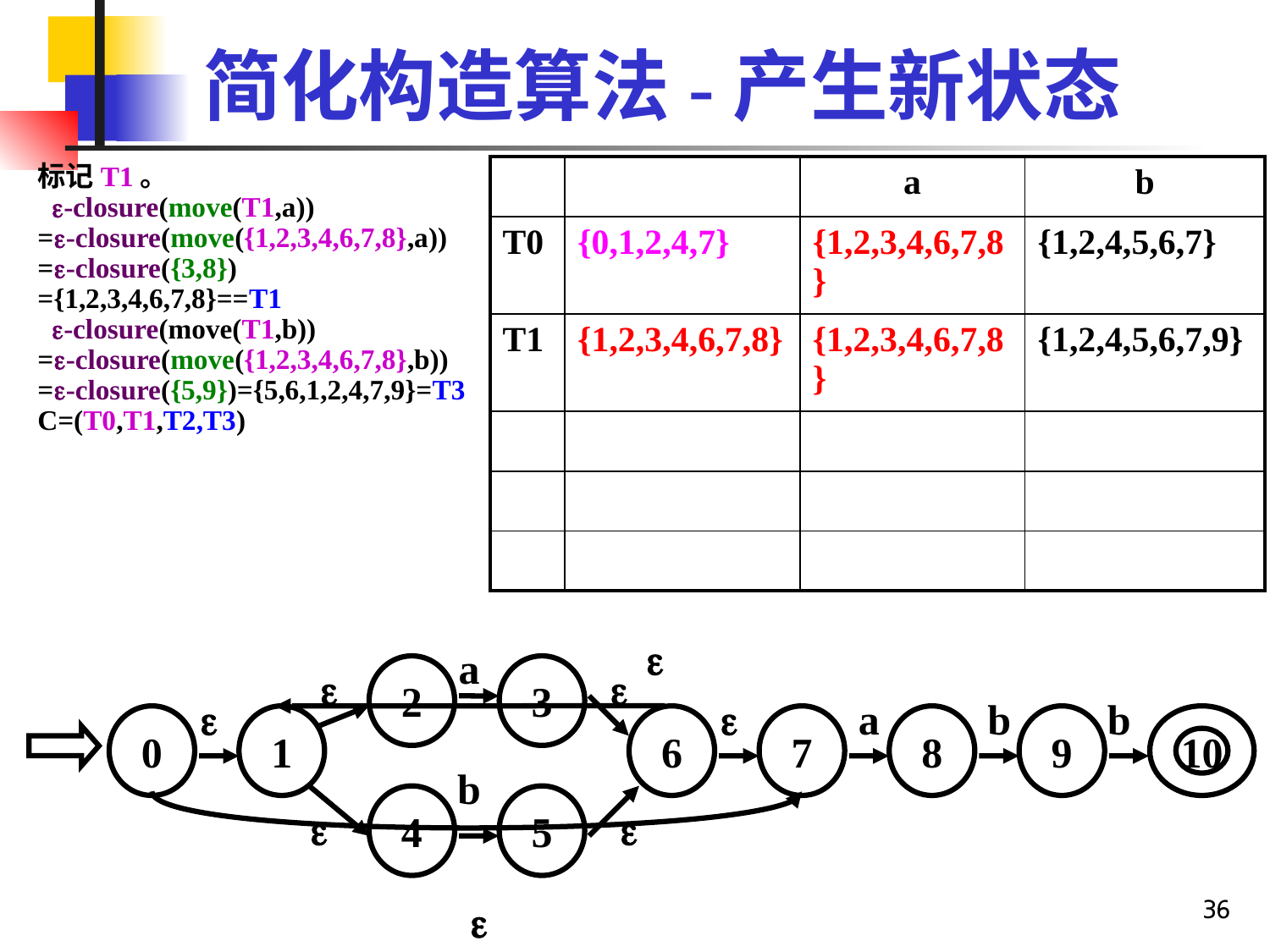

# 简化构造算法-产生新状态
标记T1。
  ε-closure(move(T1,a))
=ε-closure(move({1,2,3,4,6,7,8},a))
=ε-closure({3,8})
={1,2,3,4,6,7,8}==T1
  ε-closure(move(T1,b))
=ε-closure(move({1,2,3,4,6,7,8},b))
=ε-closure({5,9})={5,6,1,2,4,7,9}=T3
C=(T0,T1,T2,T3)
|  |  | a | b |
| --- | --- | --- | --- |
| T0 | {0,1,2,4,7} | {1,2,3,4,6,7,8} | {1,2,4,5,6,7} |
| T1 | {1,2,3,4,6,7,8} | {1,2,3,4,6,7,8} | {1,2,4,5,6,7,9} |
|  |  |  |  |
|  |  |  |  |
|  |  |  |  |
ε
a
ε
2
3
ε
ε
ε
a
b
b

0
1

6
7
8
9
10

b

4
5

ε
ε

36
ε